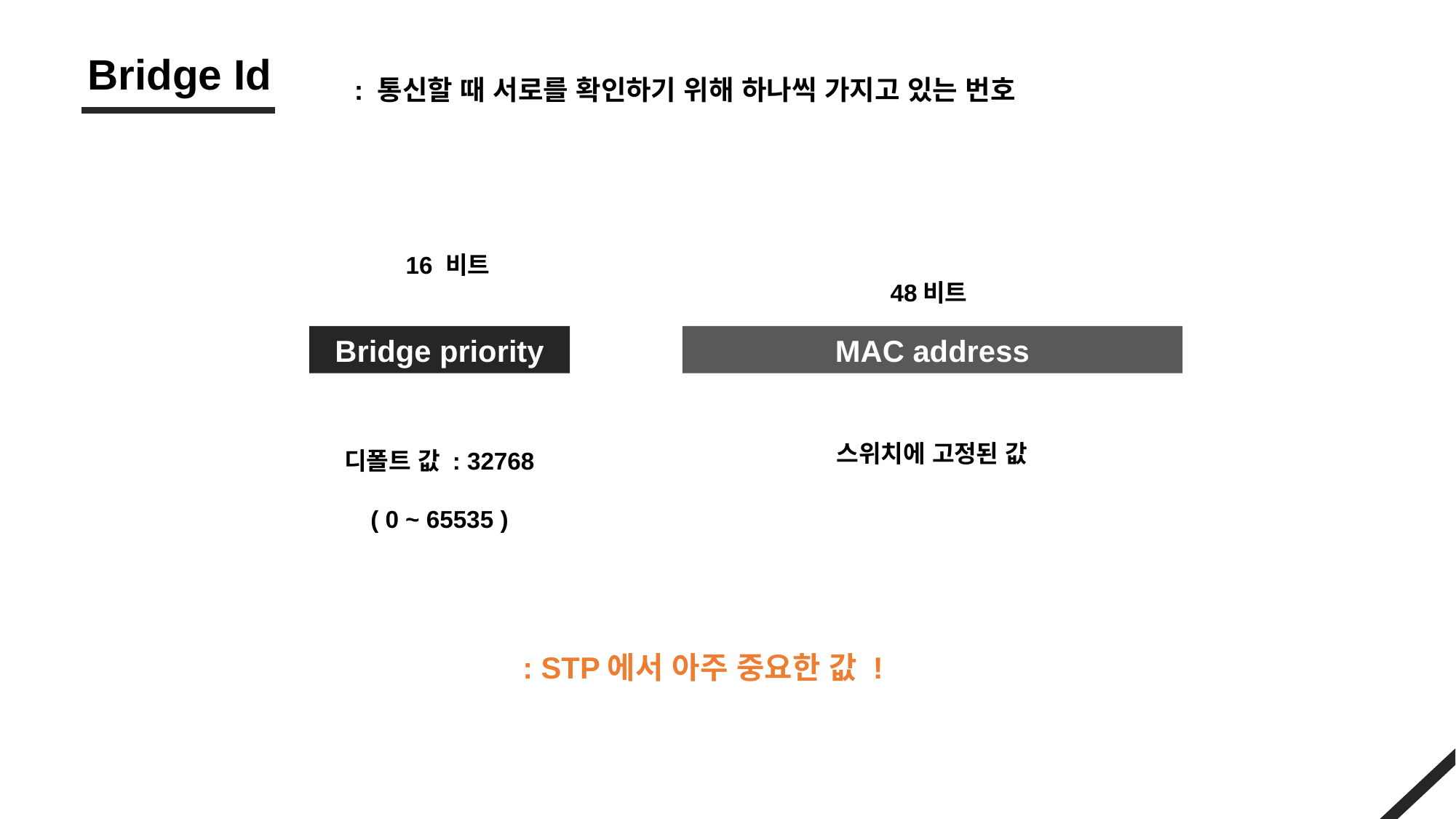

Bridge Id
: 통신할 때 서로를 확인하기 위해 하나씩 가지고 있는 번호

16 비트
48비트
Bridge priority
MAC address
디폴트 값 : 32768
( 0 ~ 65535 )
스위치에 고정된 값
: STP에서 아주 중요한 값 !